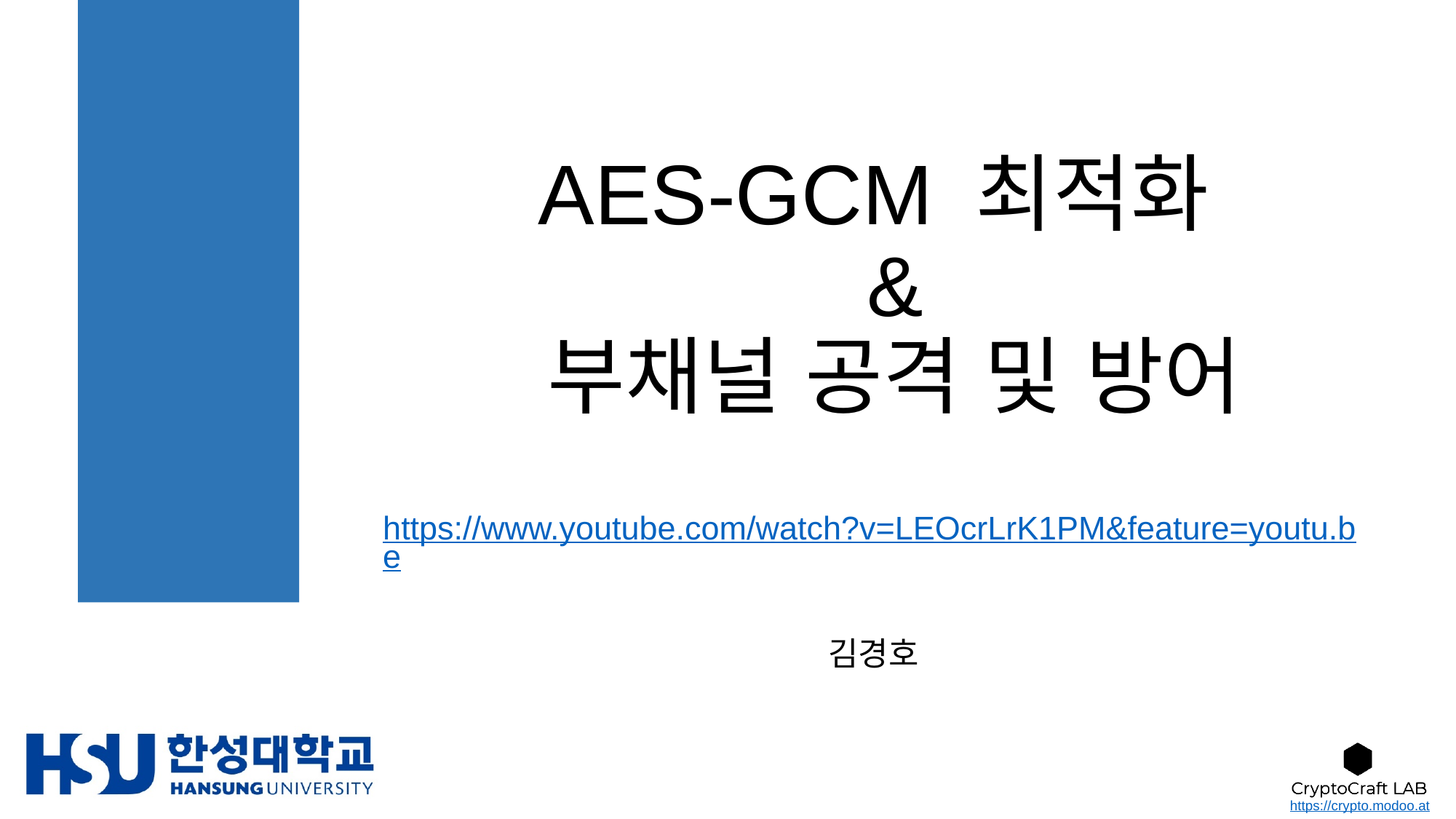

# AES-GCM 최적화 & 부채널 공격 및 방어

https://www.youtube.com/watch?v=LEOcrLrK1PM&feature=youtu.be

김경호